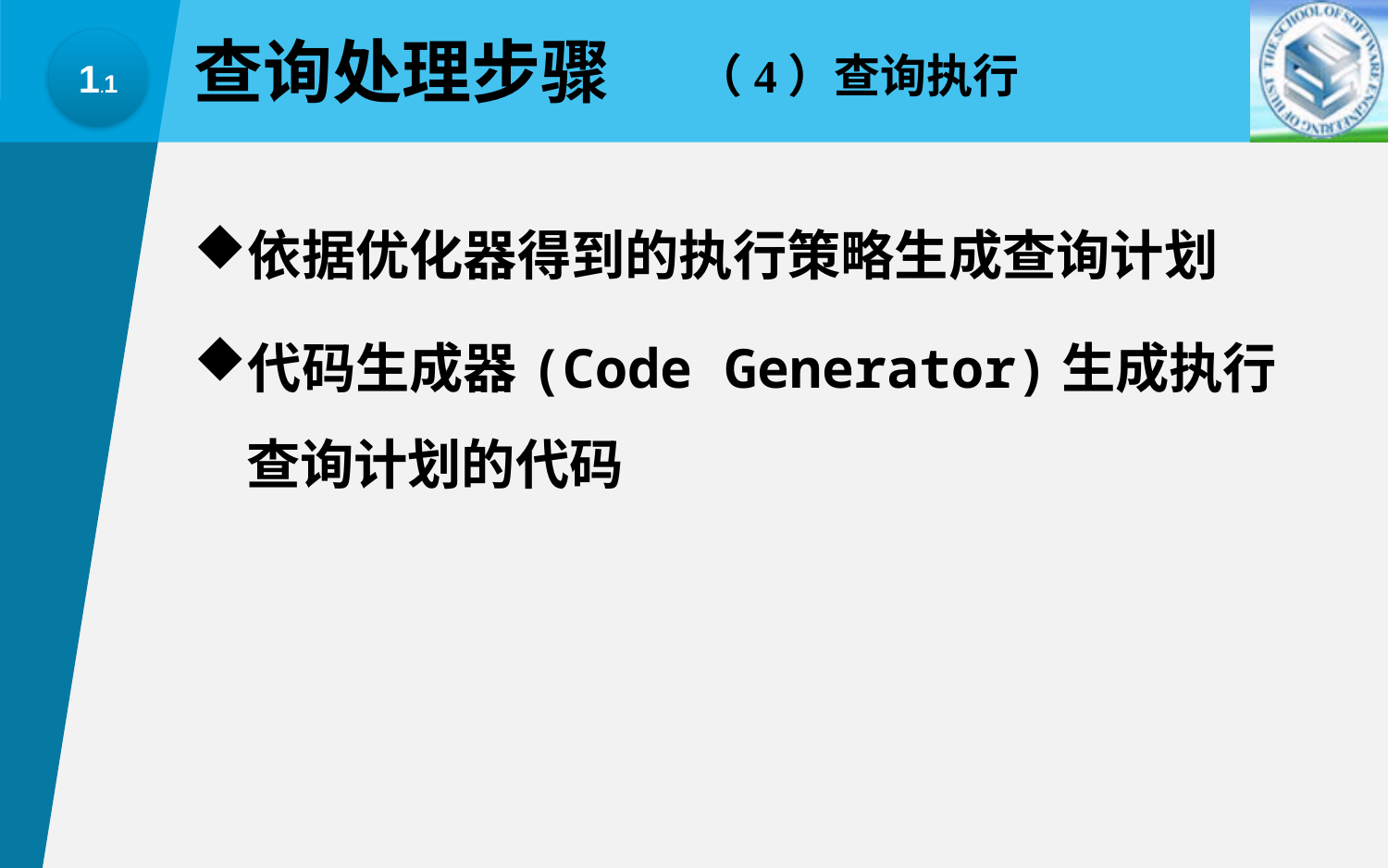

查询处理步骤
1.1
（4）查询执行
依据优化器得到的执行策略生成查询计划
代码生成器(Code Generator)生成执行查询计划的代码